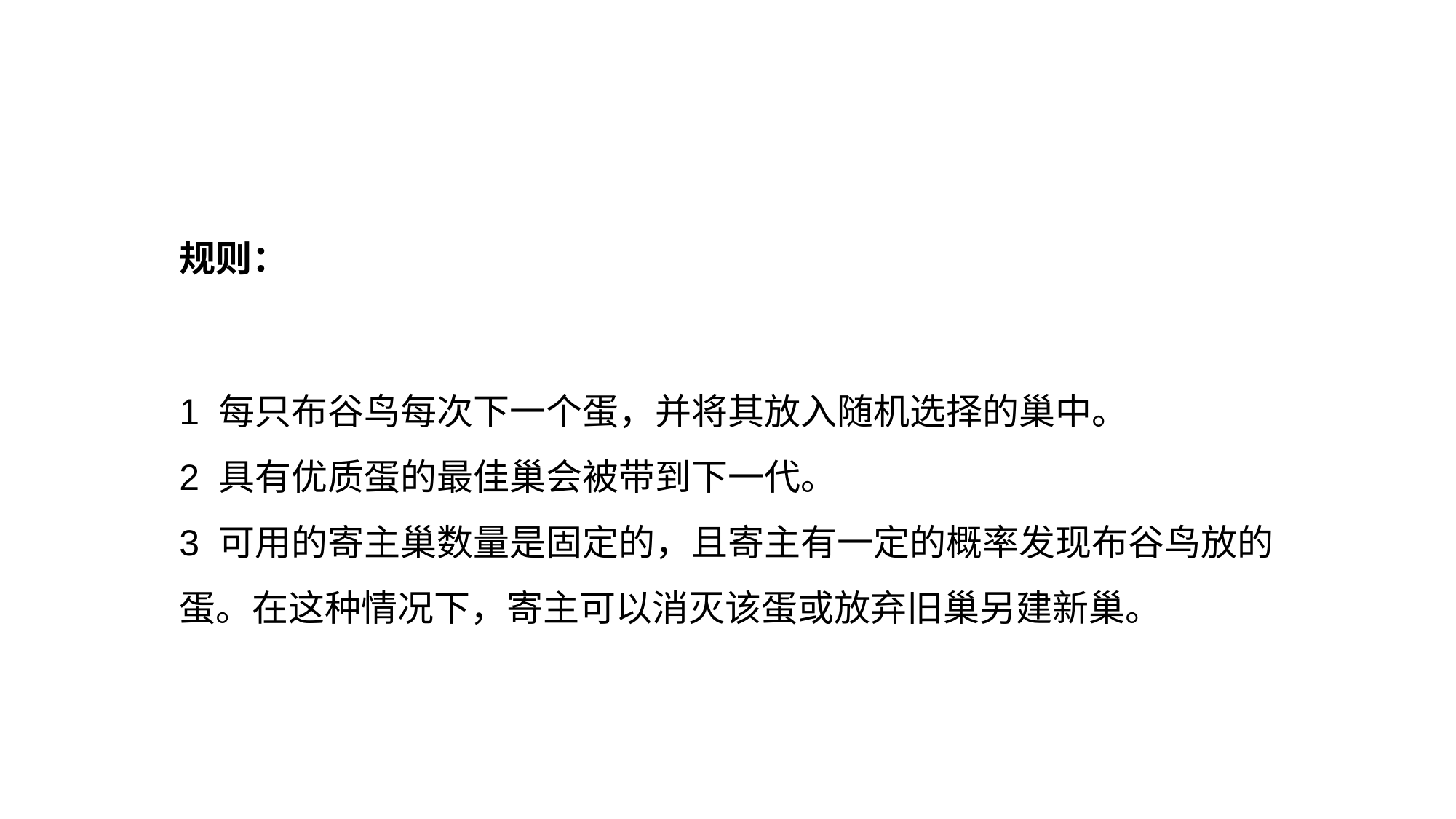

规则：

1 每只布谷鸟每次下一个蛋，并将其放入随机选择的巢中。
2 具有优质蛋的最佳巢会被带到下一代。
3 可用的寄主巢数量是固定的，且寄主有一定的概率发现布谷鸟放的蛋。在这种情况下，寄主可以消灭该蛋或放弃旧巢另建新巢。